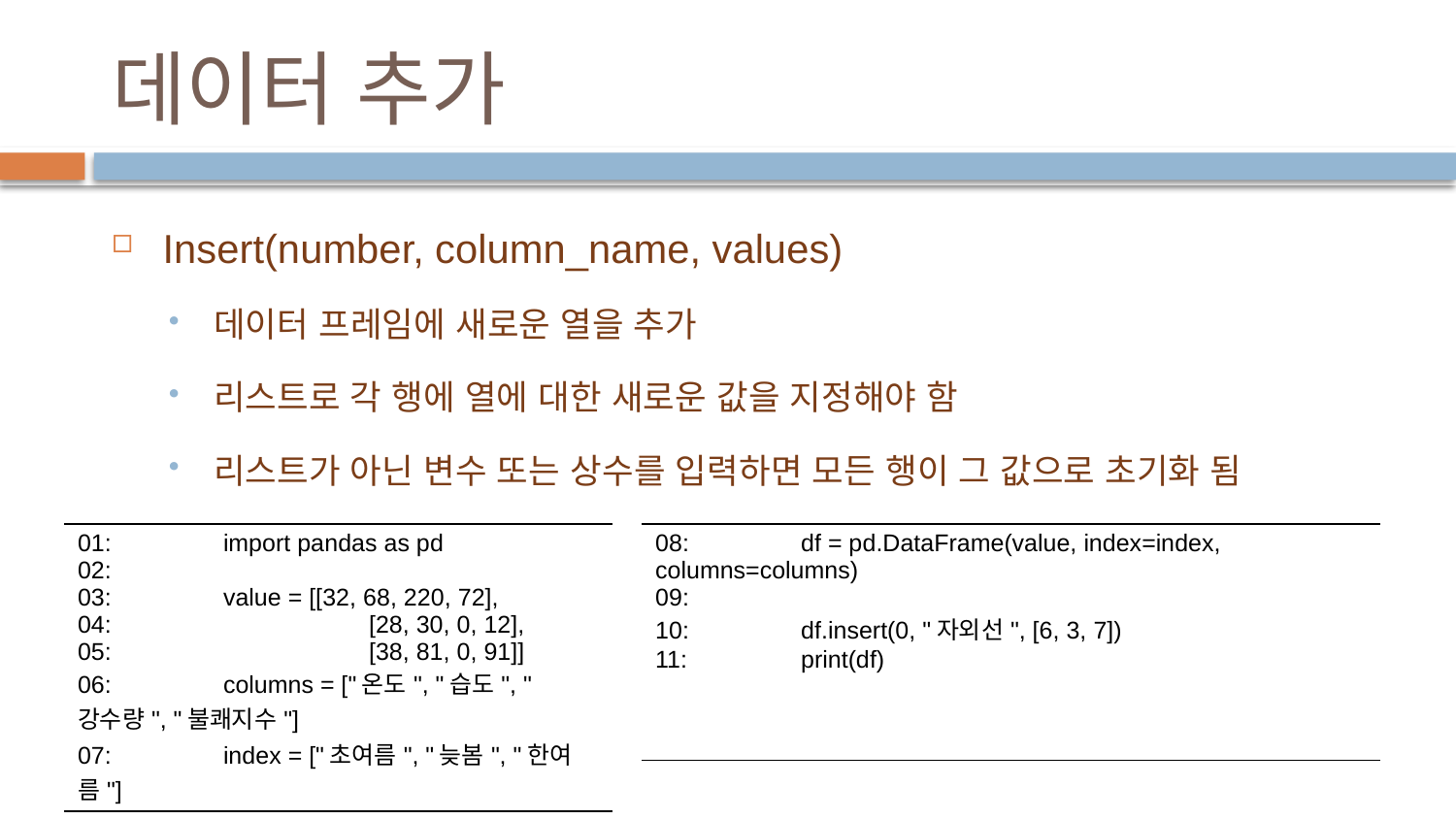

# 데이터 추가
Insert(number, column_name, values)
데이터 프레임에 새로운 열을 추가
리스트로 각 행에 열에 대한 새로운 값을 지정해야 함
리스트가 아닌 변수 또는 상수를 입력하면 모든 행이 그 값으로 초기화 됨
| 01: import pandas as pd 02: 03: value = [[32, 68, 220, 72], 04: [28, 30, 0, 12], 05: [38, 81, 0, 91]] 06: columns = ["온도", "습도", "강수량", "불쾌지수"] 07: index = ["초여름", "늦봄", "한여름"] |
| --- |
| 08: df = pd.DataFrame(value, index=index, columns=columns) 09: 10: df.insert(0, "자외선", [6, 3, 7]) 11: print(df) |
| --- |